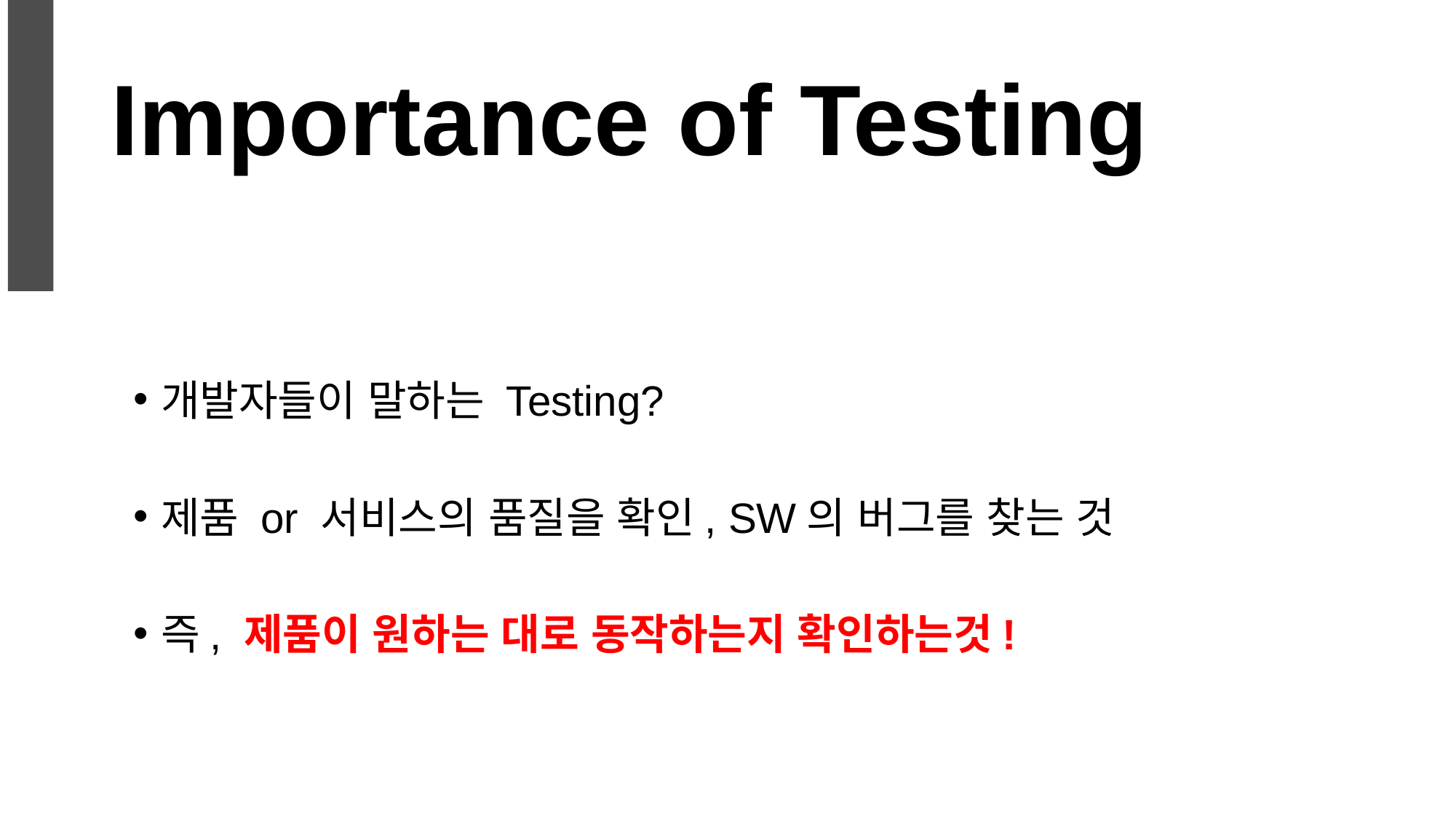

# Importance of Testing
개발자들이 말하는 Testing?
제품 or 서비스의 품질을 확인, SW의 버그를 찾는 것
즉, 제품이 원하는 대로 동작하는지 확인하는것!